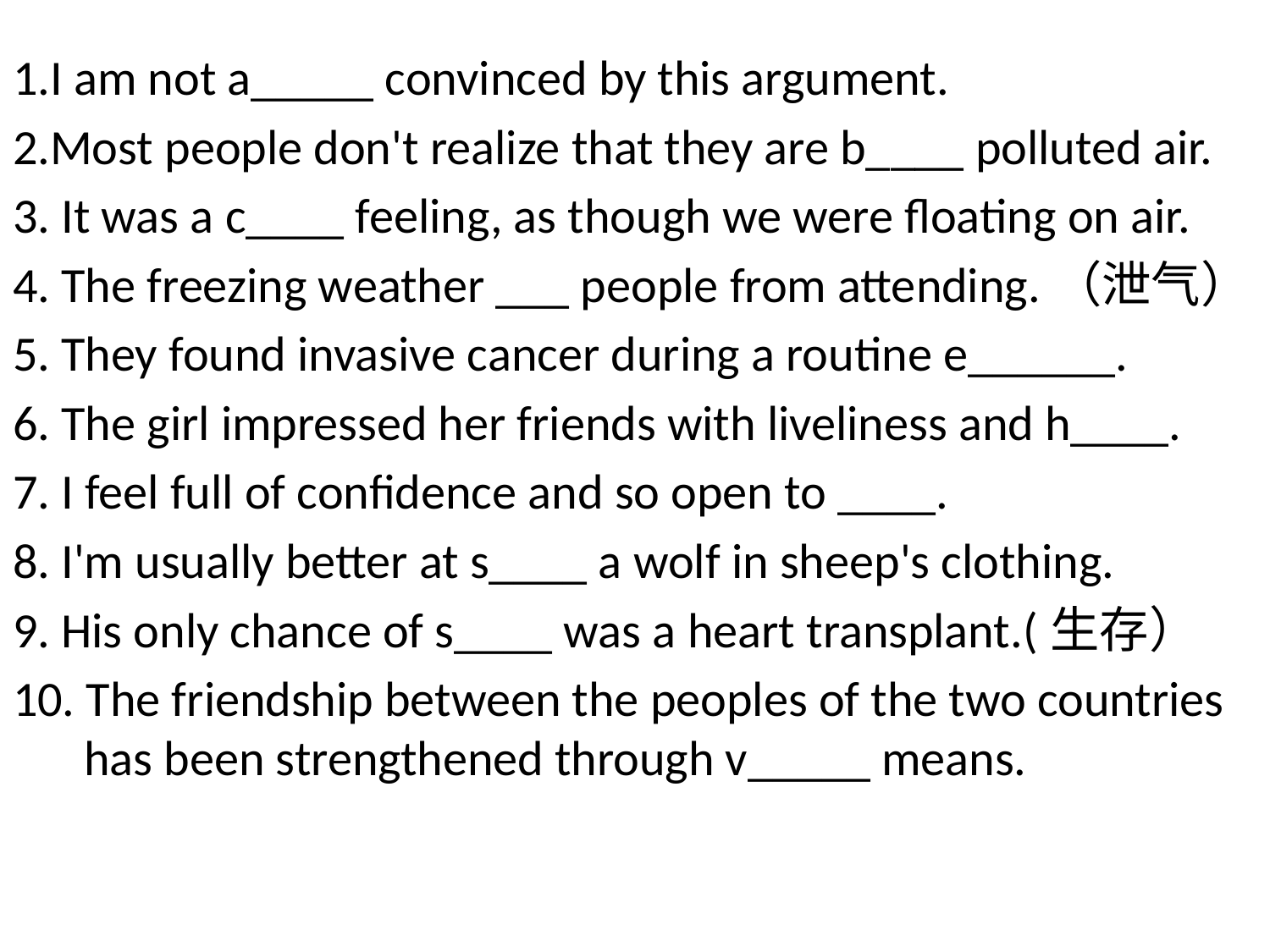

1.I am not a_____ convinced by this argument.
2.Most people don't realize that they are b____ polluted air.
3. It was a c____ feeling, as though we were floating on air.
4. The freezing weather ___ people from attending.（泄气）
5. They found invasive cancer during a routine e______.
6. The girl impressed her friends with liveliness and h____.
7. I feel full of confidence and so open to ____.
8. I'm usually better at s____ a wolf in sheep's clothing.
9. His only chance of s____ was a heart transplant.(生存）
10. The friendship between the peoples of the two countries has been strengthened through v_____ means.